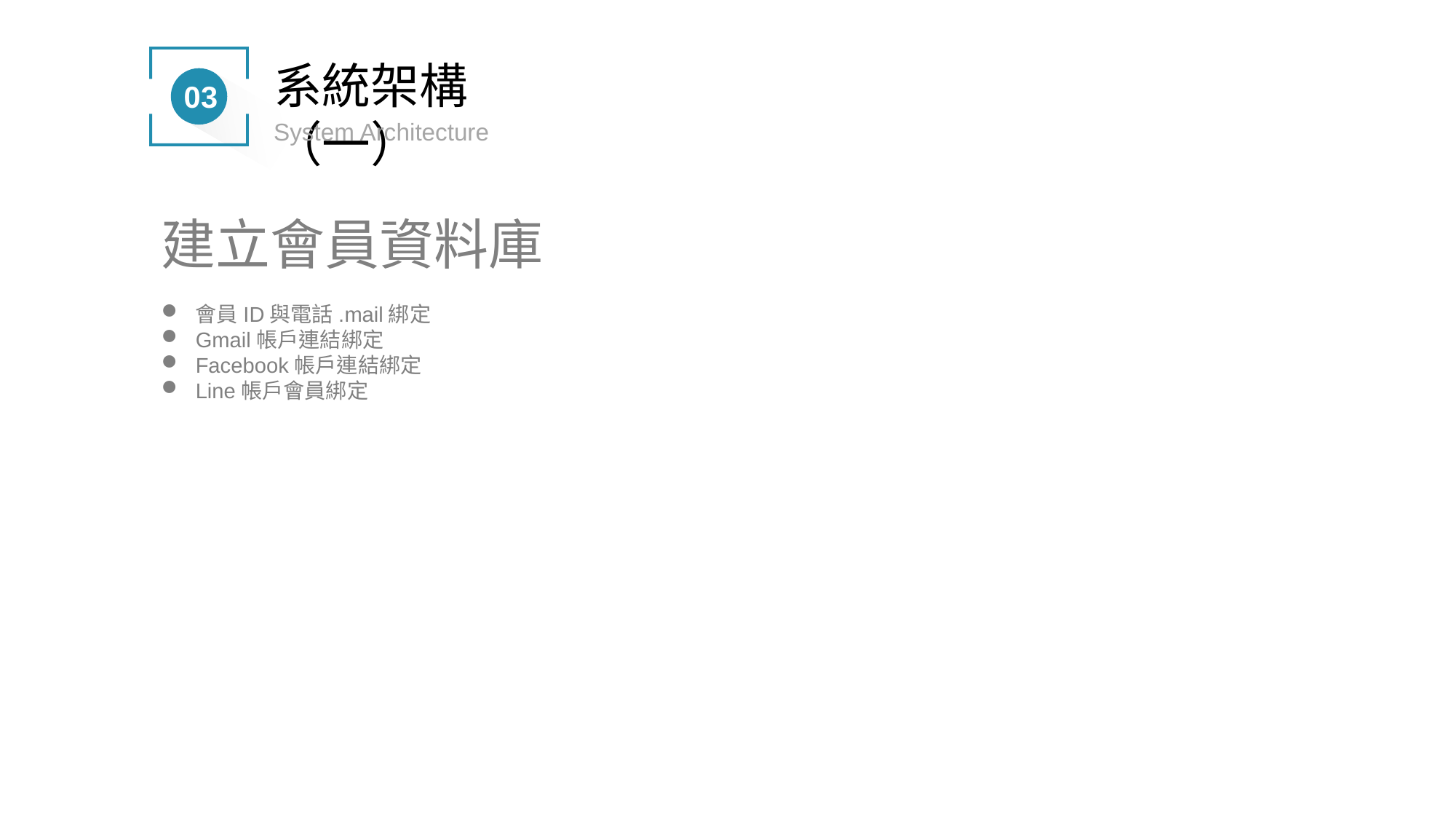

系統架構（一）

03
System Architecture
建立會員資料庫

會員ID與電話.mail綁定
Gmail帳戶連結綁定
Facebook帳戶連結綁定
Line帳戶會員綁定